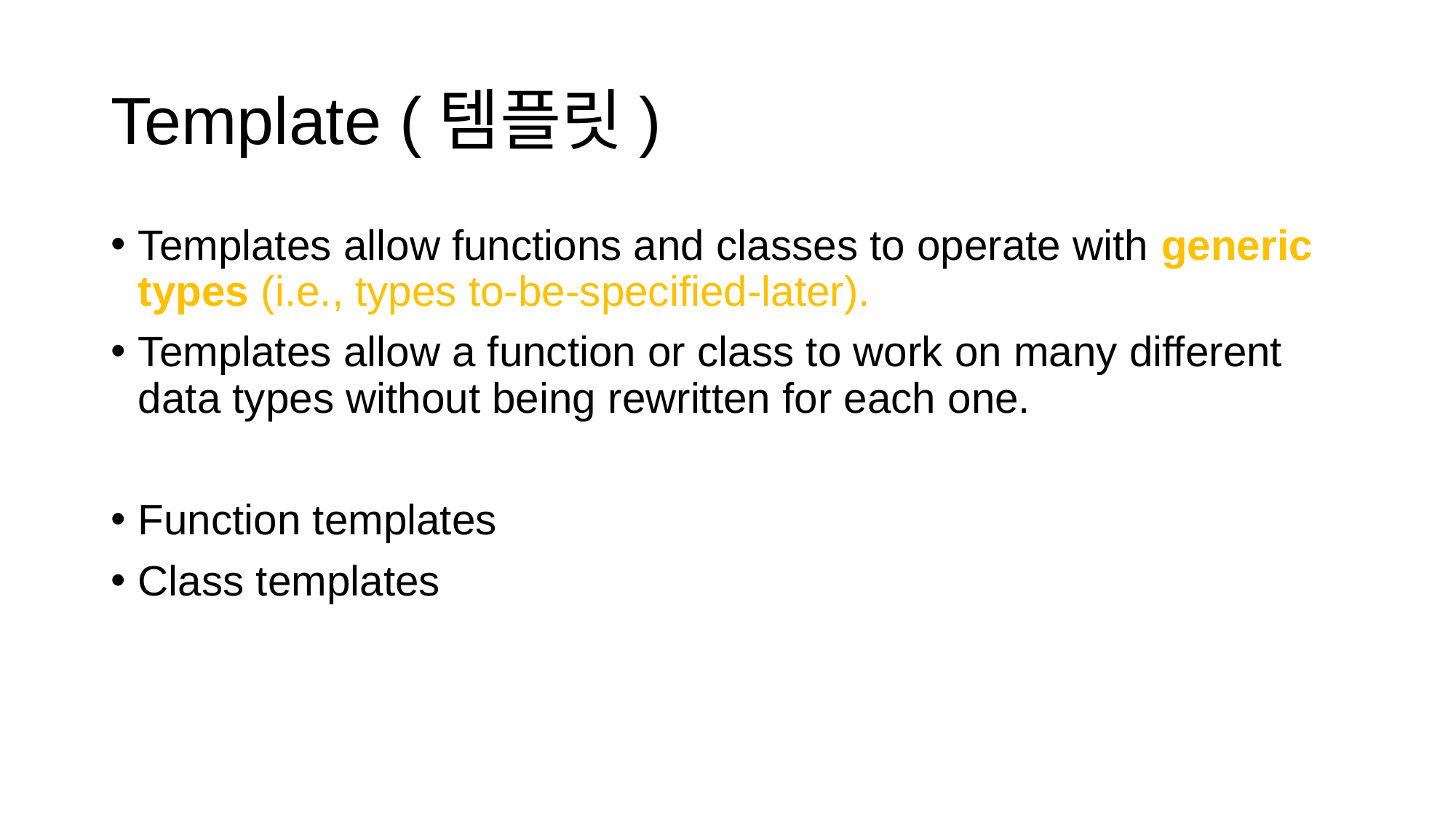

# Template (템플릿)
Templates allow functions and classes to operate with generic types (i.e., types to-be-specified-later).
Templates allow a function or class to work on many different data types without being rewritten for each one.

Function templates
Class templates